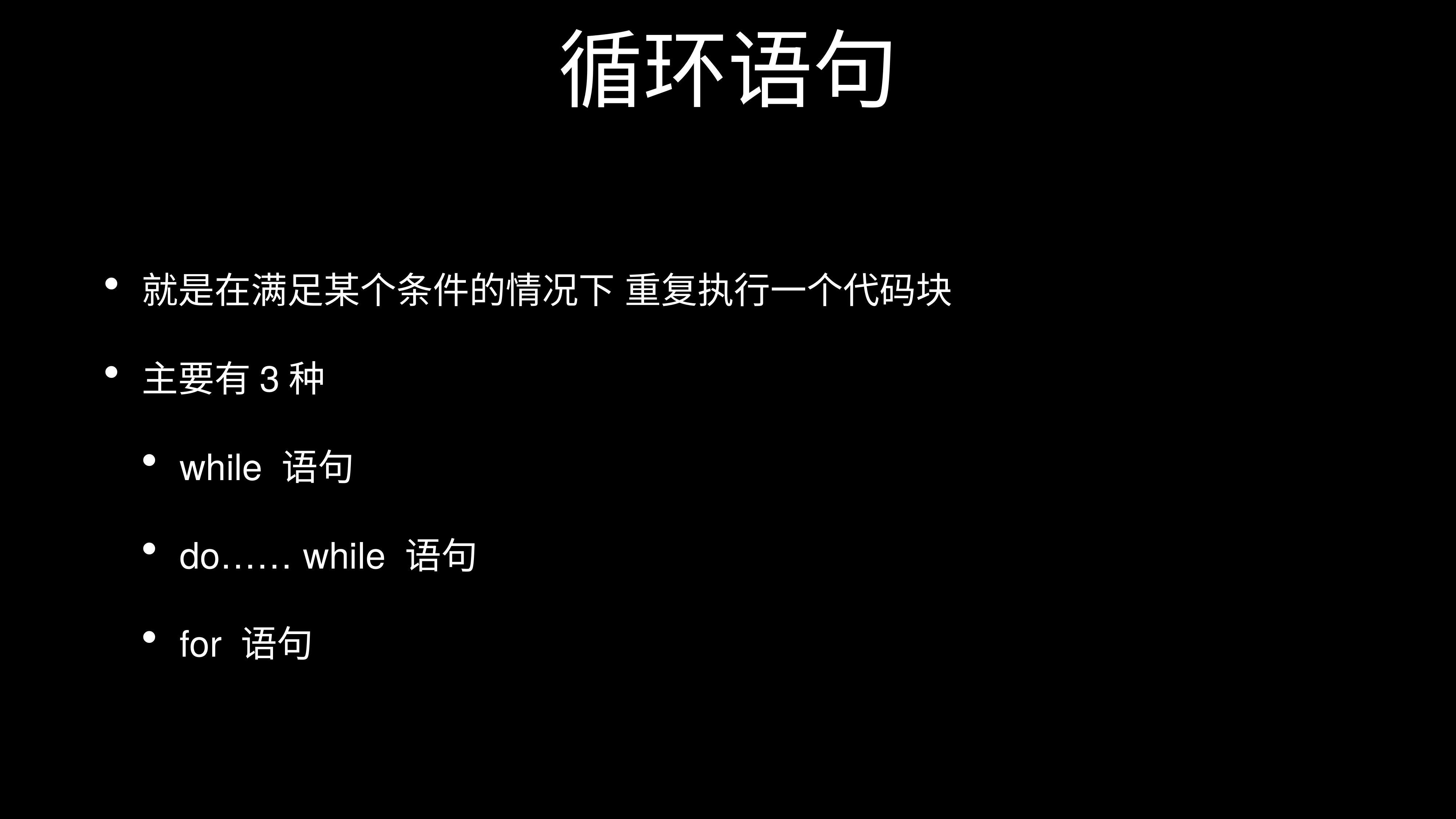

# 循环语句
就是在满足某个条件的情况下 重复执行一个代码块
主要有3种
while 语句
do…… while 语句
for 语句